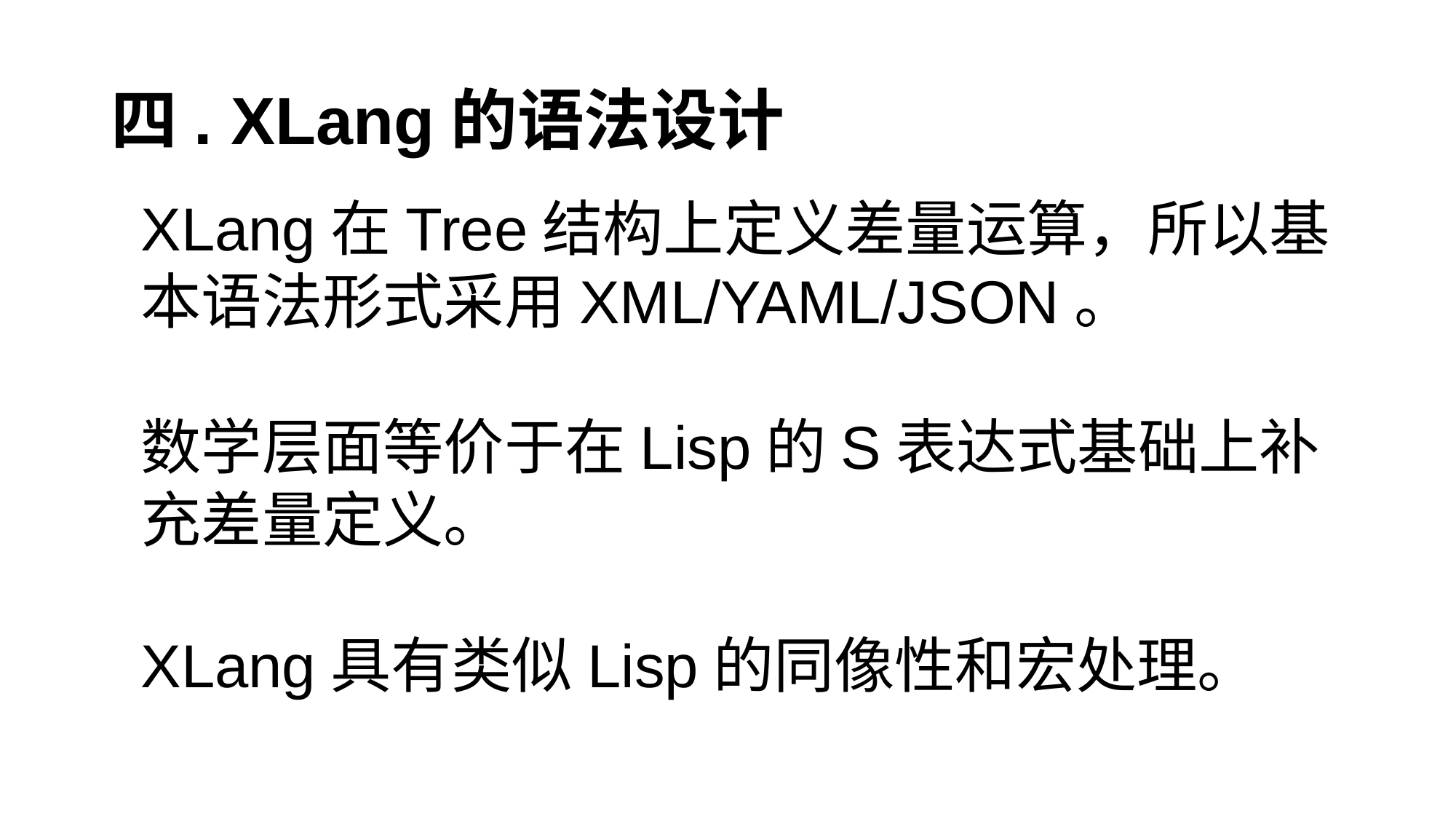

# 四. XLang的语法设计
XLang在Tree结构上定义差量运算，所以基本语法形式采用XML/YAML/JSON。

数学层面等价于在Lisp的S表达式基础上补充差量定义。

XLang具有类似Lisp的同像性和宏处理。